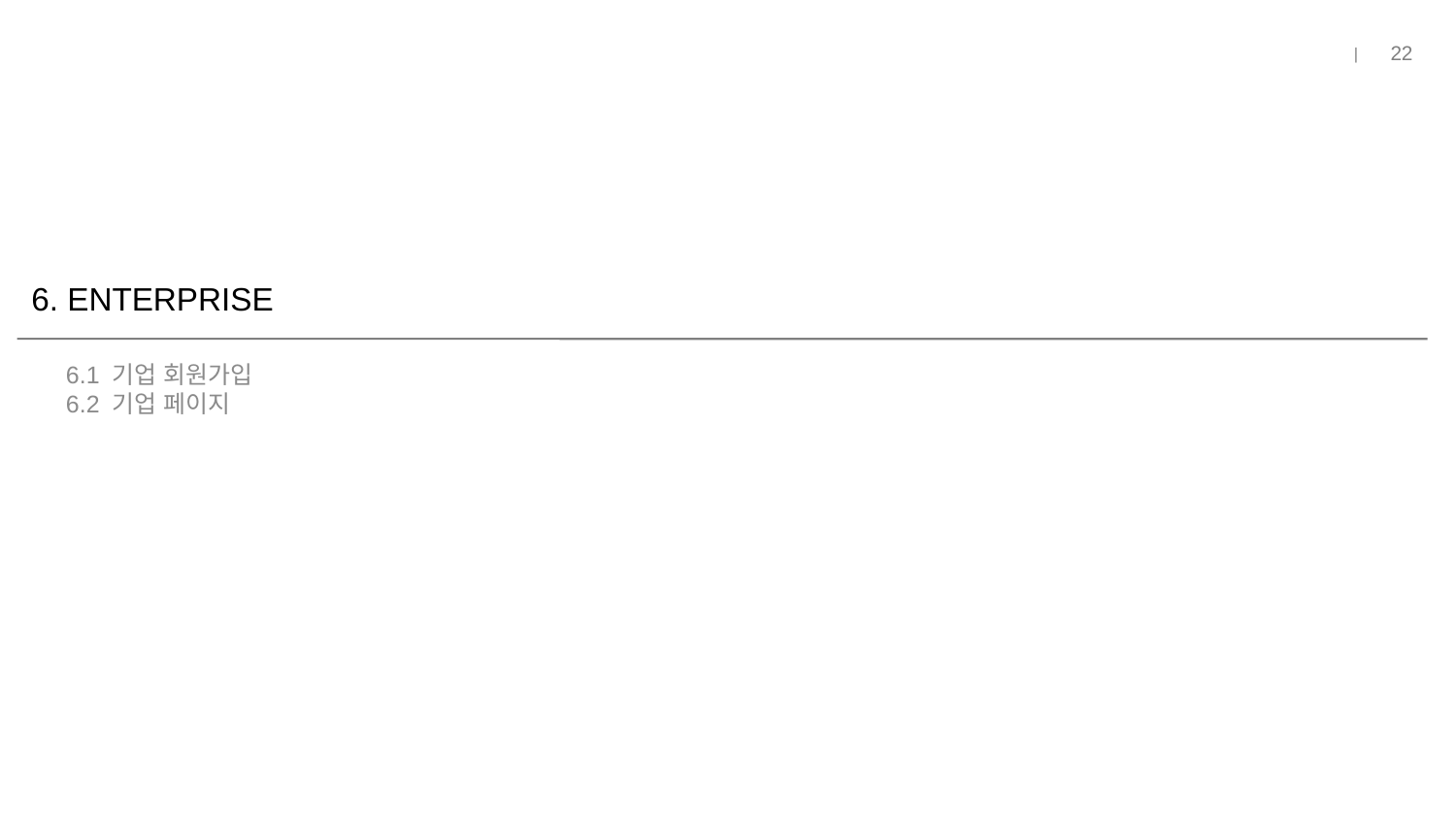

22

# 6. ENTERPRISE
6.1 기업 회원가입
6.2 기업 페이지